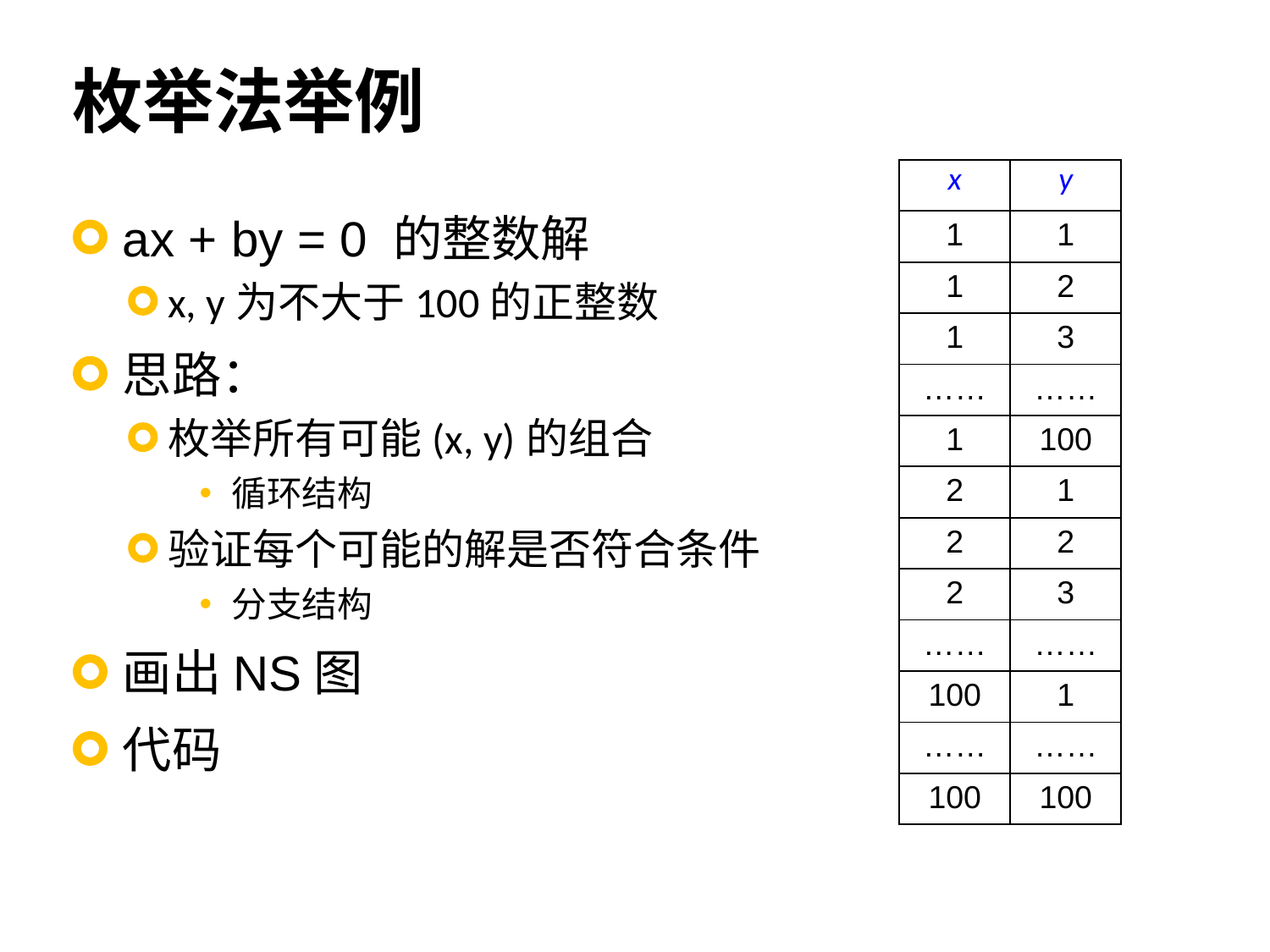

# 枚举法举例
| x | y |
| --- | --- |
| 1 | 1 |
| 1 | 2 |
| 1 | 3 |
| …… | …… |
| 1 | 100 |
| 2 | 1 |
| 2 | 2 |
| 2 | 3 |
| …… | …… |
| 100 | 1 |
| …… | …… |
| 100 | 100 |
ax + by = 0 的整数解
x, y为不大于100的正整数
思路：
枚举所有可能(x, y)的组合
循环结构
验证每个可能的解是否符合条件
分支结构
画出NS图
代码